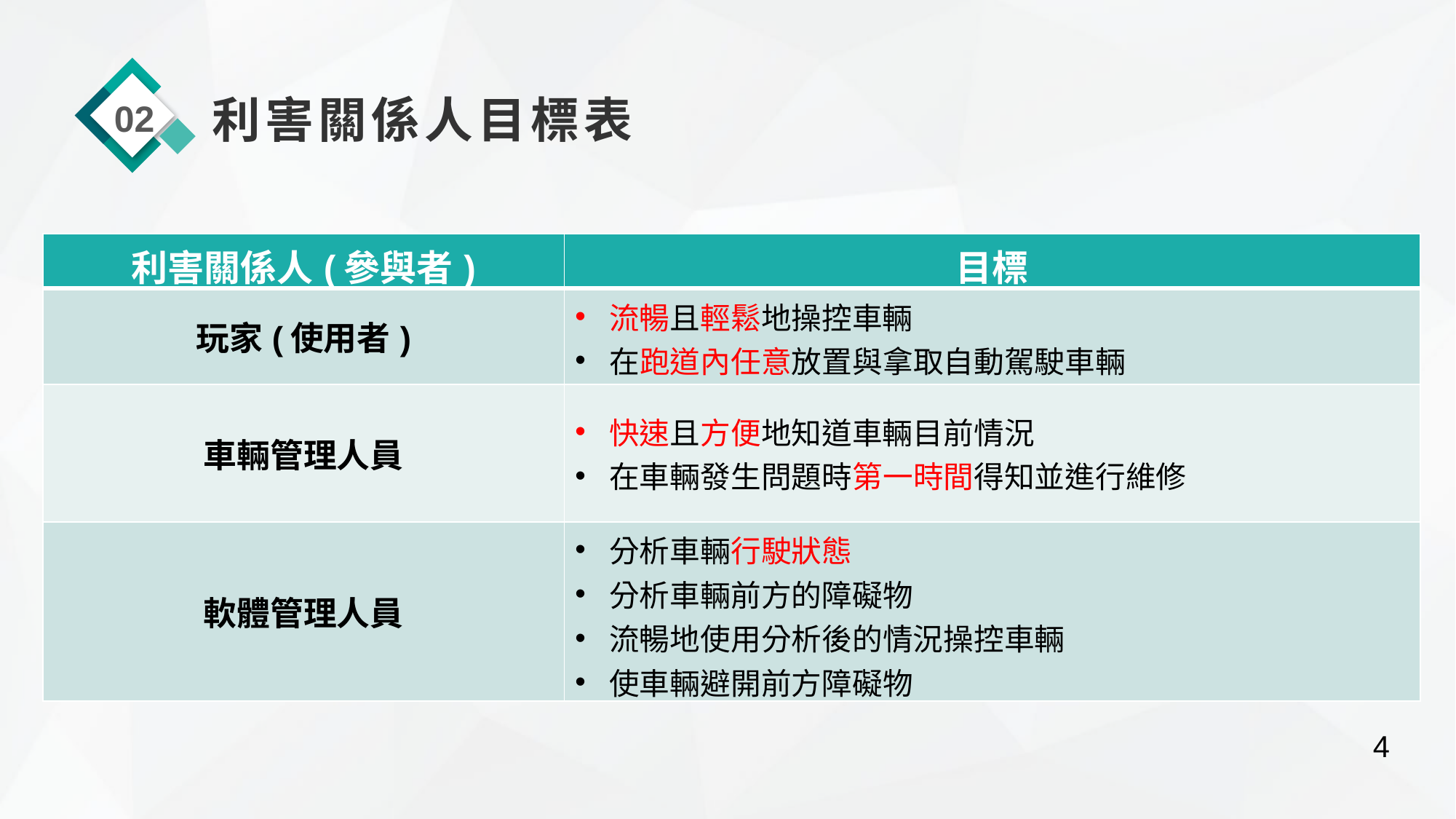

02
利害關係人目標表
| 利害關係人(參與者) | 目標 |
| --- | --- |
| 玩家(使用者) | 流暢且輕鬆地操控車輛 在跑道內任意放置與拿取自動駕駛車輛 |
| 車輛管理人員 | 快速且方便地知道車輛目前情況 在車輛發生問題時第一時間得知並進行維修 |
| 軟體管理人員 | 分析車輛行駛狀態 分析車輛前方的障礙物 流暢地使用分析後的情況操控車輛 使車輛避開前方障礙物 |
4